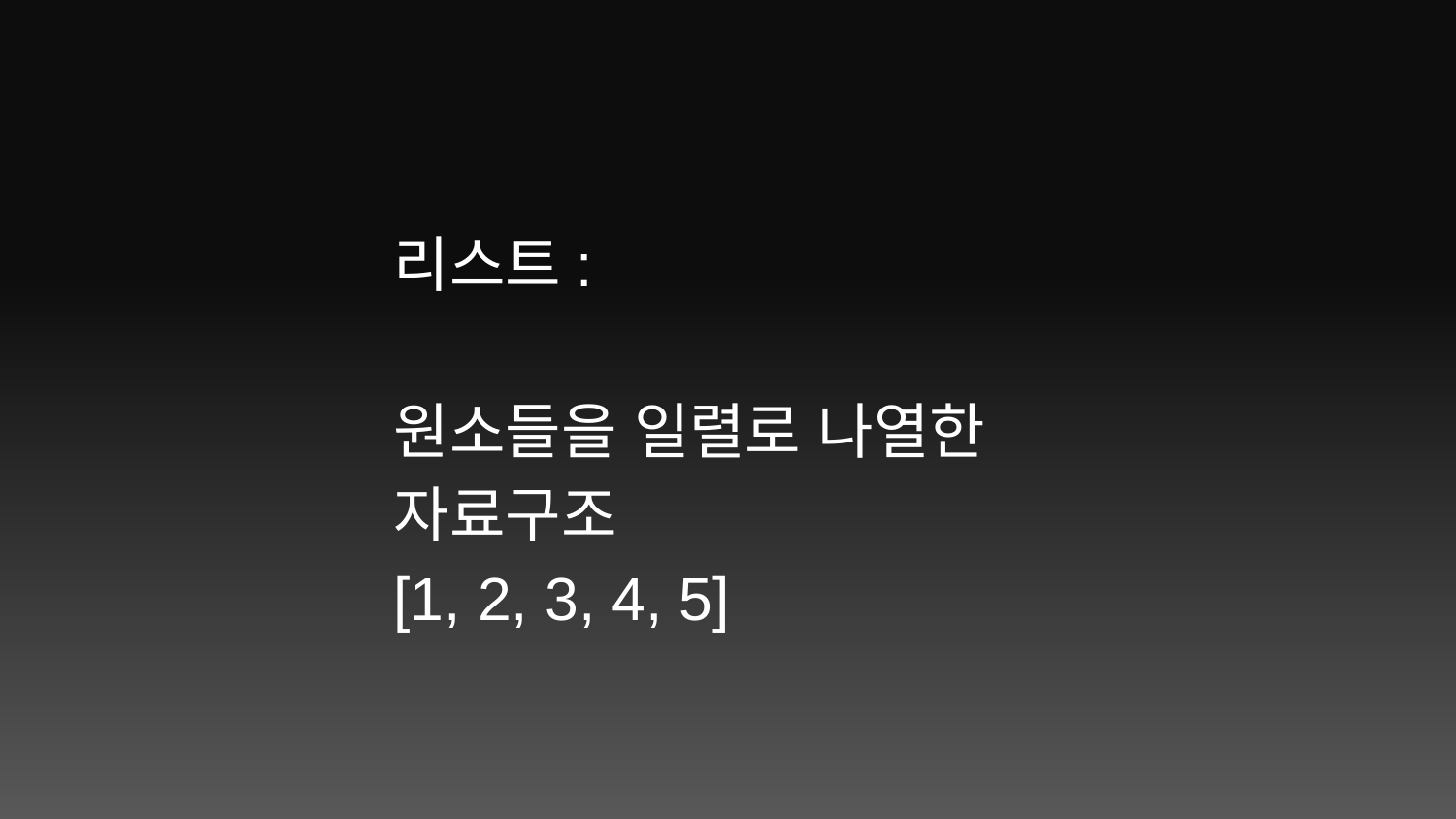

리스트:

원소들을 일렬로 나열한 자료구조
[1, 2, 3, 4, 5]